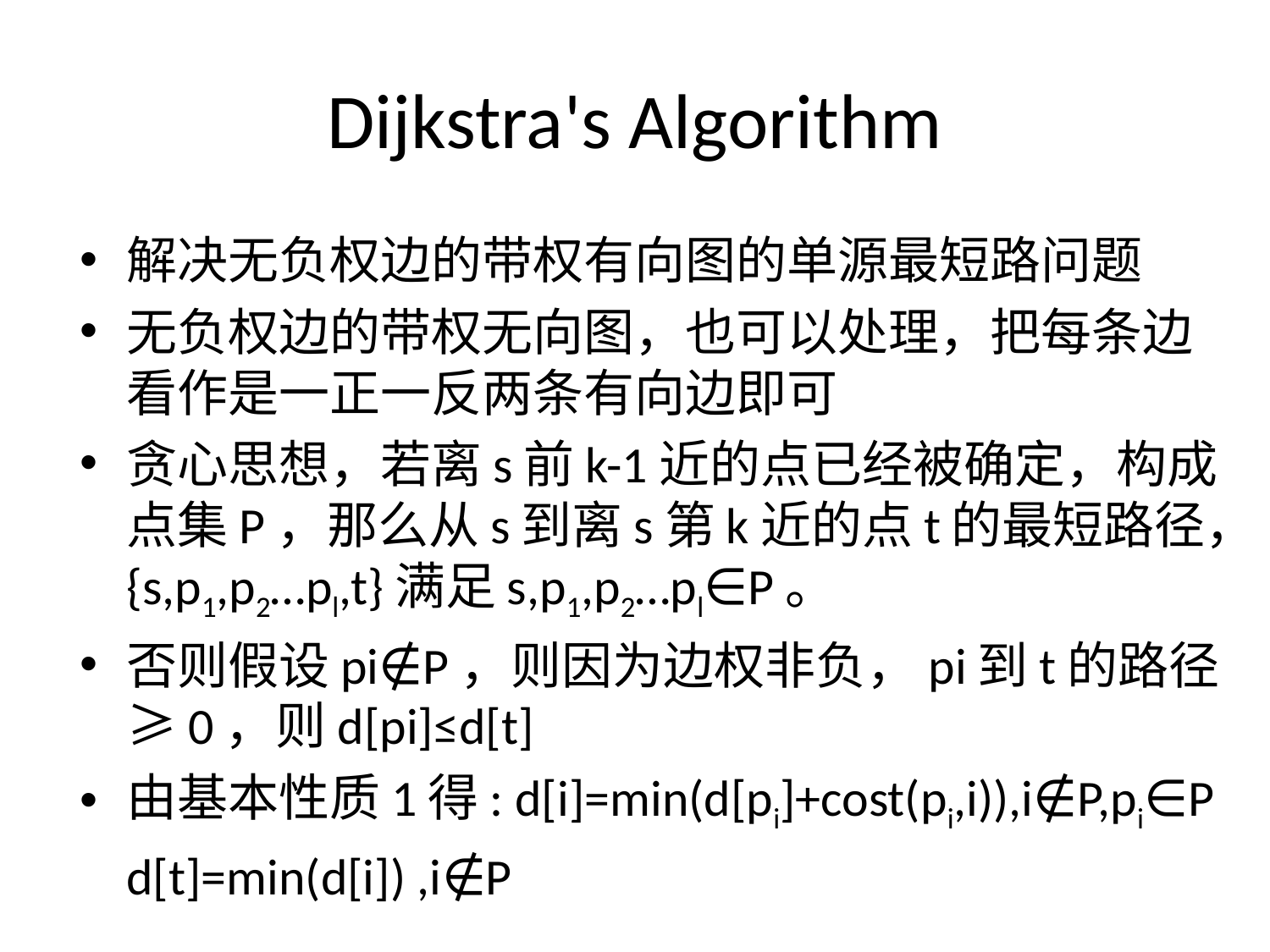

# Dijkstra's Algorithm
解决无负权边的带权有向图的单源最短路问题
无负权边的带权无向图，也可以处理，把每条边看作是一正一反两条有向边即可
贪心思想，若离s前k-1近的点已经被确定，构成点集P，那么从s到离s第k近的点t的最短路径，{s,p1,p2…pl,t}满足s,p1,p2…pl∈P。
否则假设pi∉P，则因为边权非负，pi到t的路径≥0，则d[pi]≤d[t]
由基本性质1得: d[i]=min(d[pi]+cost(pi,i)),i∉P,pi∈P
	d[t]=min(d[i]) ,i∉P